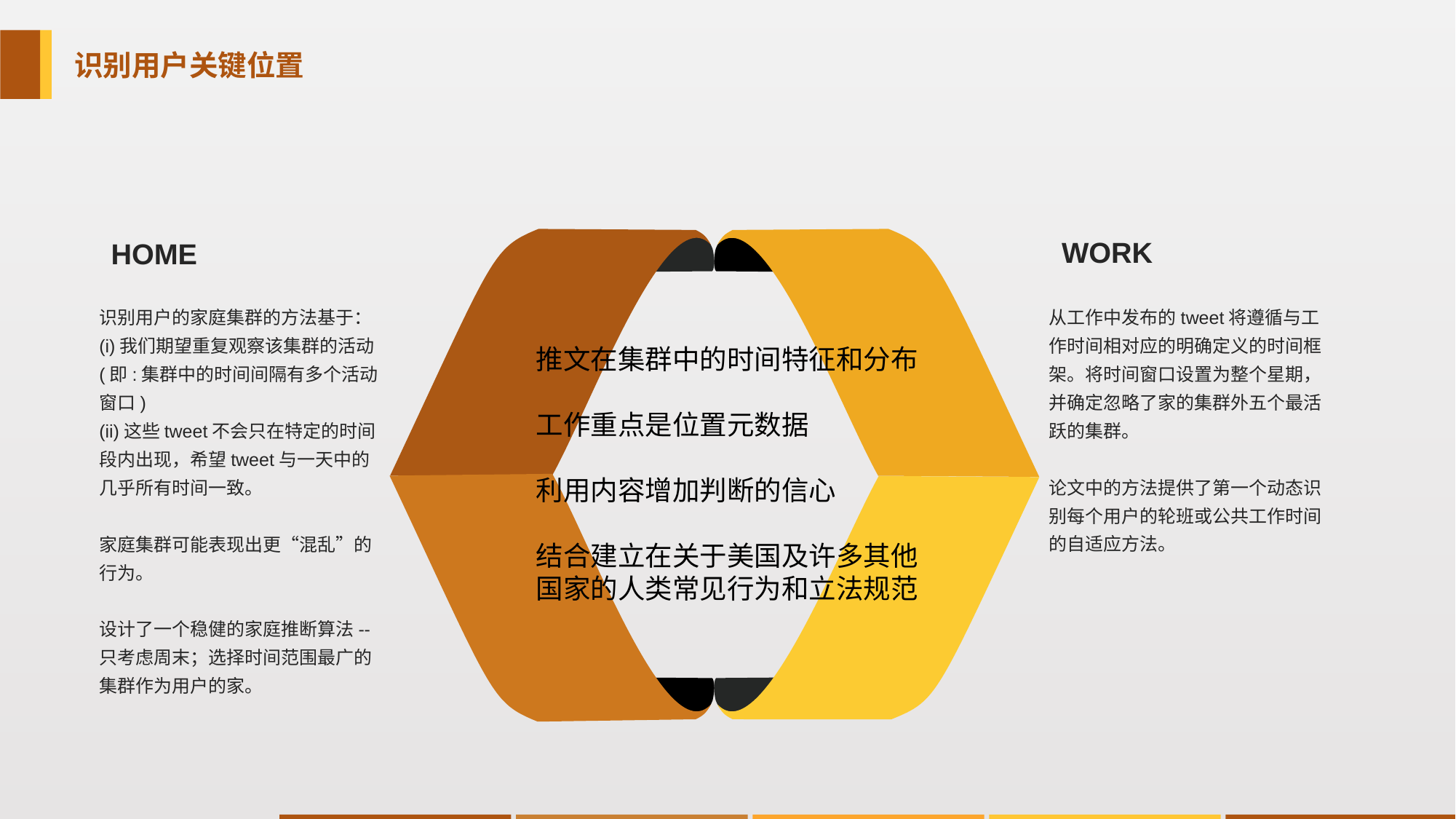

识别用户关键位置
WORK

HOME
从工作中发布的tweet将遵循与工作时间相对应的明确定义的时间框架。将时间窗口设置为整个星期，并确定忽略了家的集群外五个最活跃的集群。

论文中的方法提供了第一个动态识别每个用户的轮班或公共工作时间的自适应方法。

识别用户的家庭集群的方法基于：
(i)我们期望重复观察该集群的活动(即:集群中的时间间隔有多个活动窗口)
(ii)这些tweet不会只在特定的时间段内出现，希望tweet与一天中的几乎所有时间一致。

家庭集群可能表现出更“混乱”的行为。

设计了一个稳健的家庭推断算法--只考虑周末；选择时间范围最广的集群作为用户的家。

推文在集群中的时间特征和分布

工作重点是位置元数据

利用内容增加判断的信心

结合建立在关于美国及许多其他国家的人类常见行为和立法规范